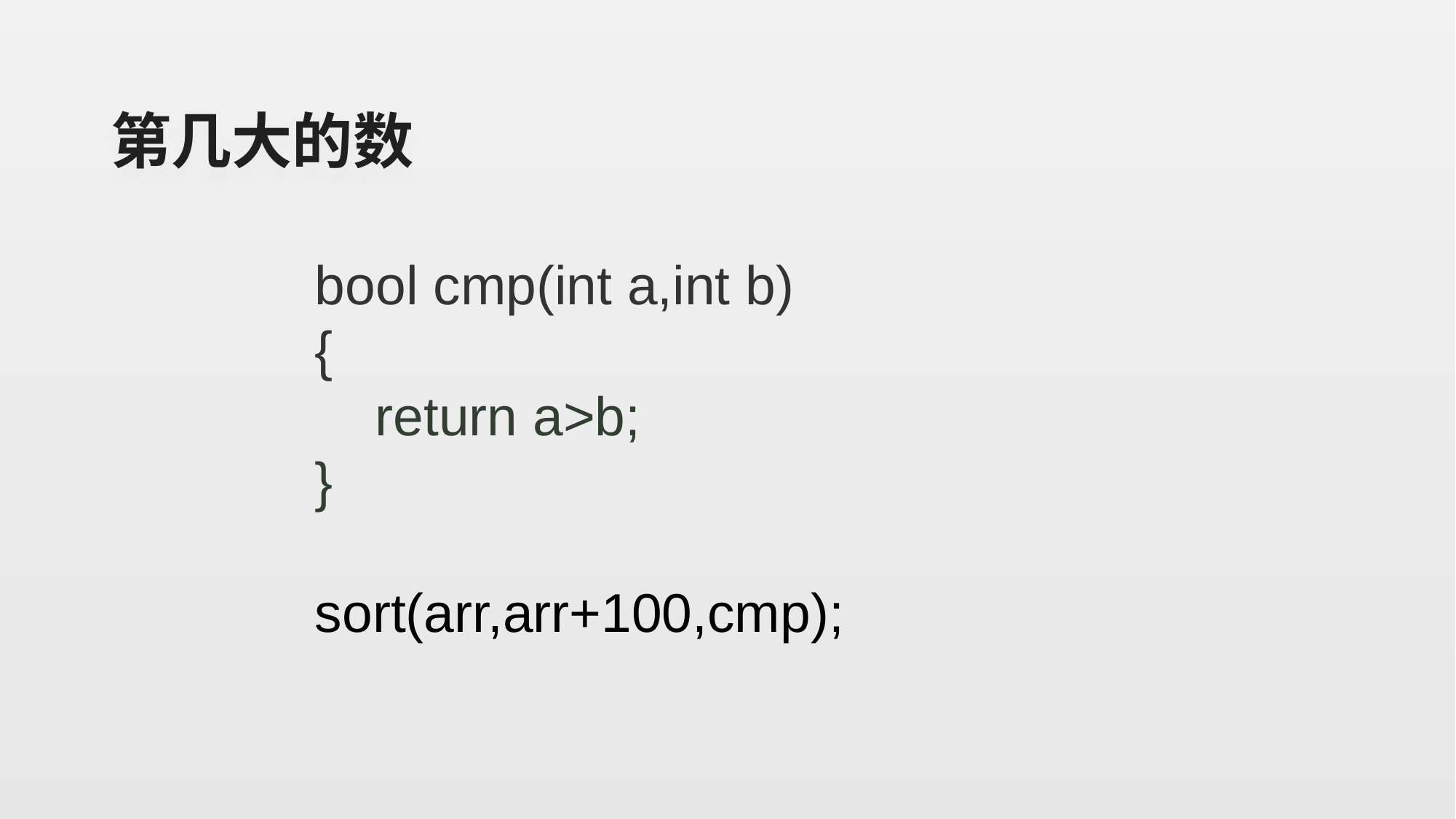

# 第几大的数

bool cmp(int a,int b)
{
    return a>b;
}

sort(arr,arr+100,cmp);